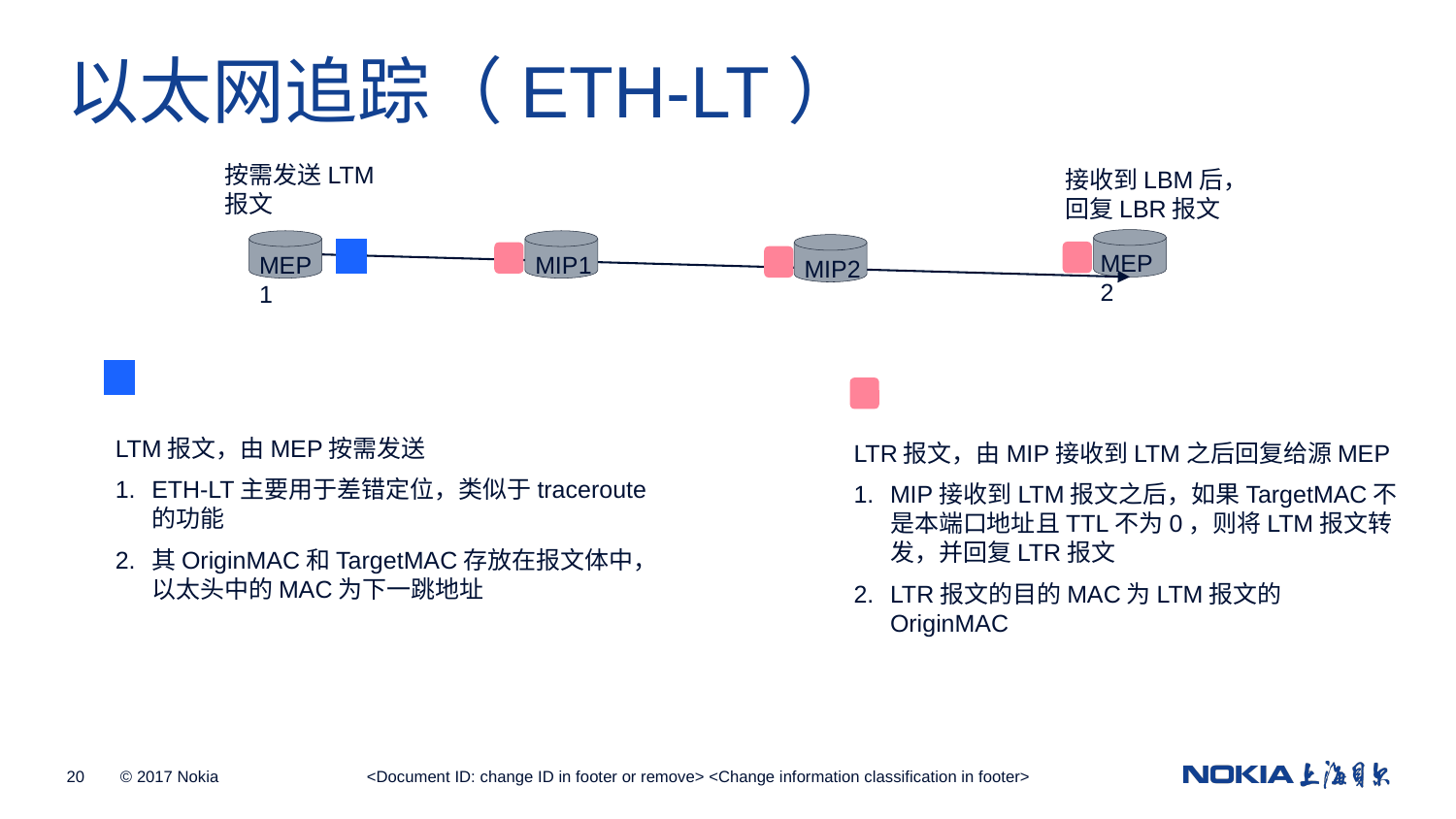

以太网追踪（ETH-LT）
按需发送LTM报文
接收到LBM后，回复LBR报文

MEP1

MIP1

MIP2
MEP2

LTM报文，由MEP按需发送
ETH-LT主要用于差错定位，类似于traceroute的功能
其OriginMAC和TargetMAC存放在报文体中，以太头中的MAC为下一跳地址
LTR报文，由MIP接收到LTM之后回复给源MEP
MIP接收到LTM报文之后，如果TargetMAC不是本端口地址且TTL不为0，则将LTM报文转发，并回复LTR报文
LTR报文的目的MAC为LTM报文的OriginMAC
<Document ID: change ID in footer or remove> <Change information classification in footer>